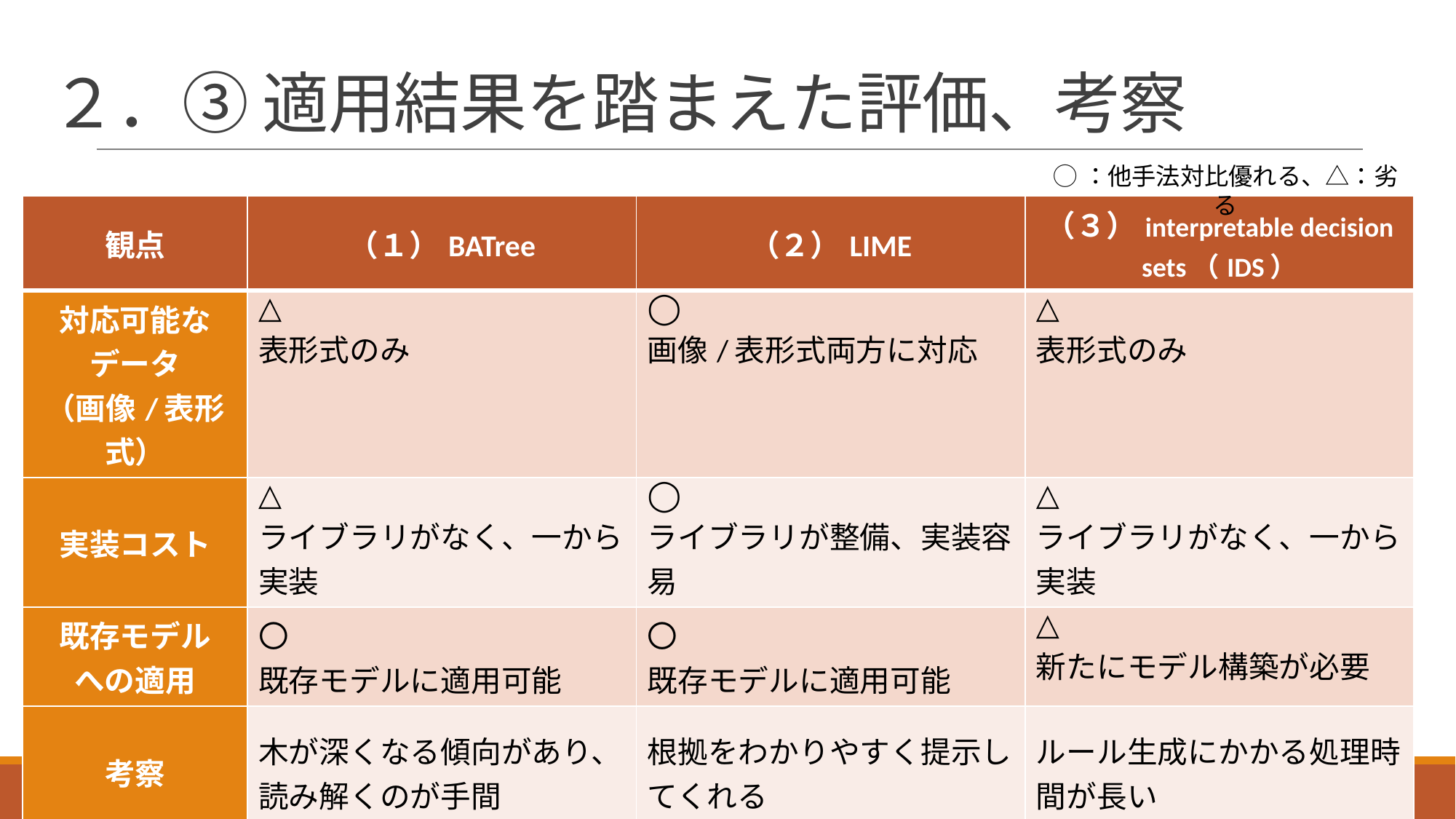

# ２．③ 適用結果を踏まえた評価、考察
◯：他手法対比優れる、△：劣る
| 観点 | （１）BATree | （２）LIME | （３）interpretable decision sets（IDS） |
| --- | --- | --- | --- |
| 対応可能なデータ （画像/表形式） | △ 表形式のみ | ◯ 画像/表形式両方に対応 | △ 表形式のみ |
| 実装コスト | △ ライブラリがなく、一から実装 | ◯ ライブラリが整備、実装容易 | △ ライブラリがなく、一から実装 |
| 既存モデル への適用 | 〇 既存モデルに適用可能 | 〇 既存モデルに適用可能 | △ 新たにモデル構築が必要 |
| 考察 | 木が深くなる傾向があり、読み解くのが手間 | 根拠をわかりやすく提示してくれる | ルール生成にかかる処理時間が長い |
16／36